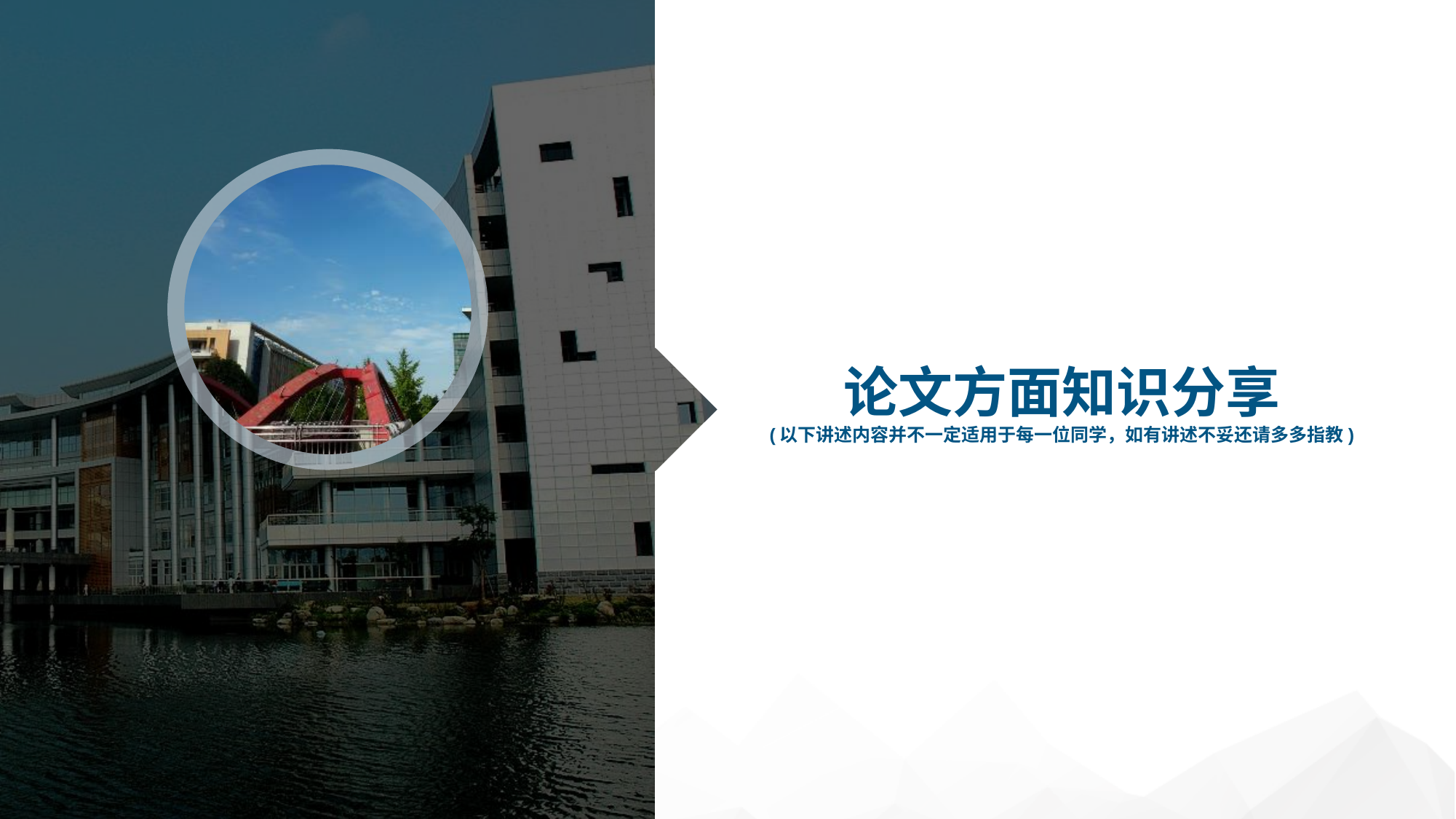

论文方面知识分享
(以下讲述内容并不一定适用于每一位同学，如有讲述不妥还请多多指教)